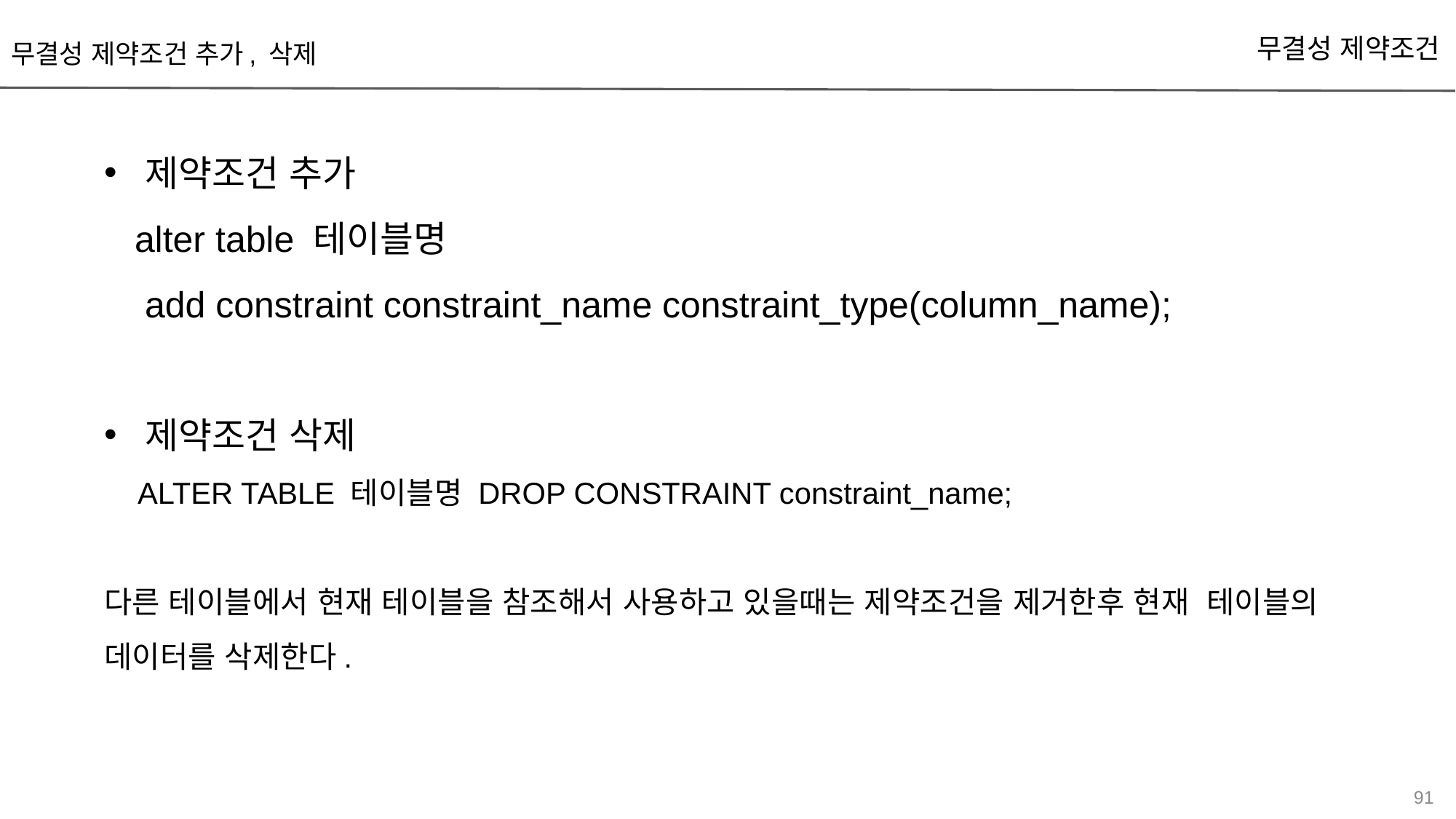

무결성 제약조건 추가, 삭제
무결성 제약조건
제약조건 추가
   alter table 테이블명
    add constraint constraint_name constraint_type(column_name);

제약조건 삭제
    ALTER TABLE 테이블명 DROP CONSTRAINT constraint_name;

다른 테이블에서 현재 테이블을 참조해서 사용하고 있을때는 제약조건을 제거한후 현재  테이블의 데이터를 삭제한다.
91